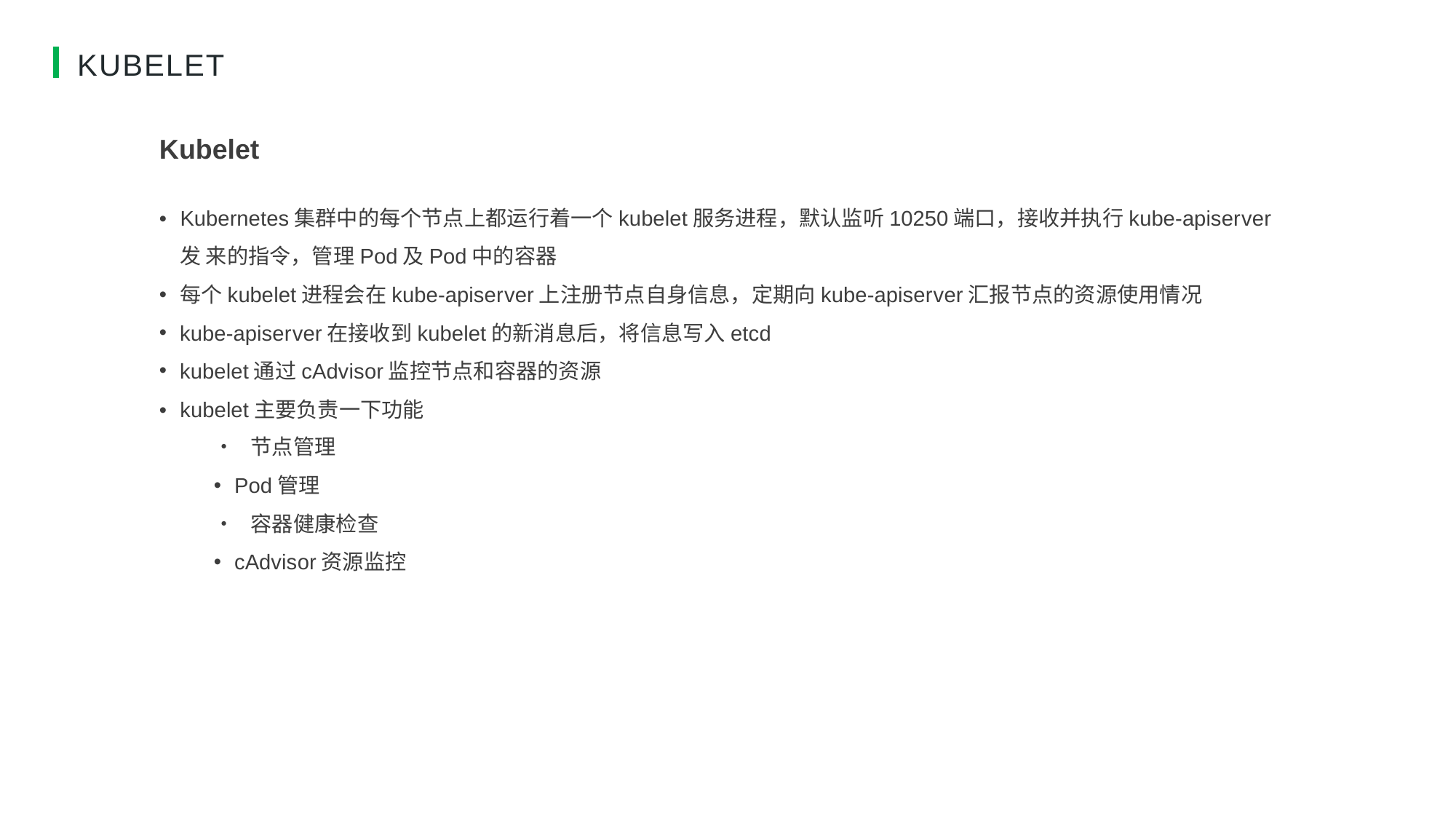

# KUBELET

Kubelet

•  Kubernetes集群中的每个节点上都运行着一个kubelet服务进程，默认监听10250端口，接收并执行kube-apiserver发 来的指令，管理Pod及Pod中的容器
每个kubelet进程会在kube-apiserver上注册节点自身信息，定期向kube-apiserver汇报节点的资源使用情况
kube-apiserver在接收到kubelet的新消息后，将信息写入etcd
kubelet通过cAdvisor监控节点和容器的资源
•  kubelet主要负责一下功能
•  节点管理
Pod管理
•  容器健康检查
cAdvisor资源监控